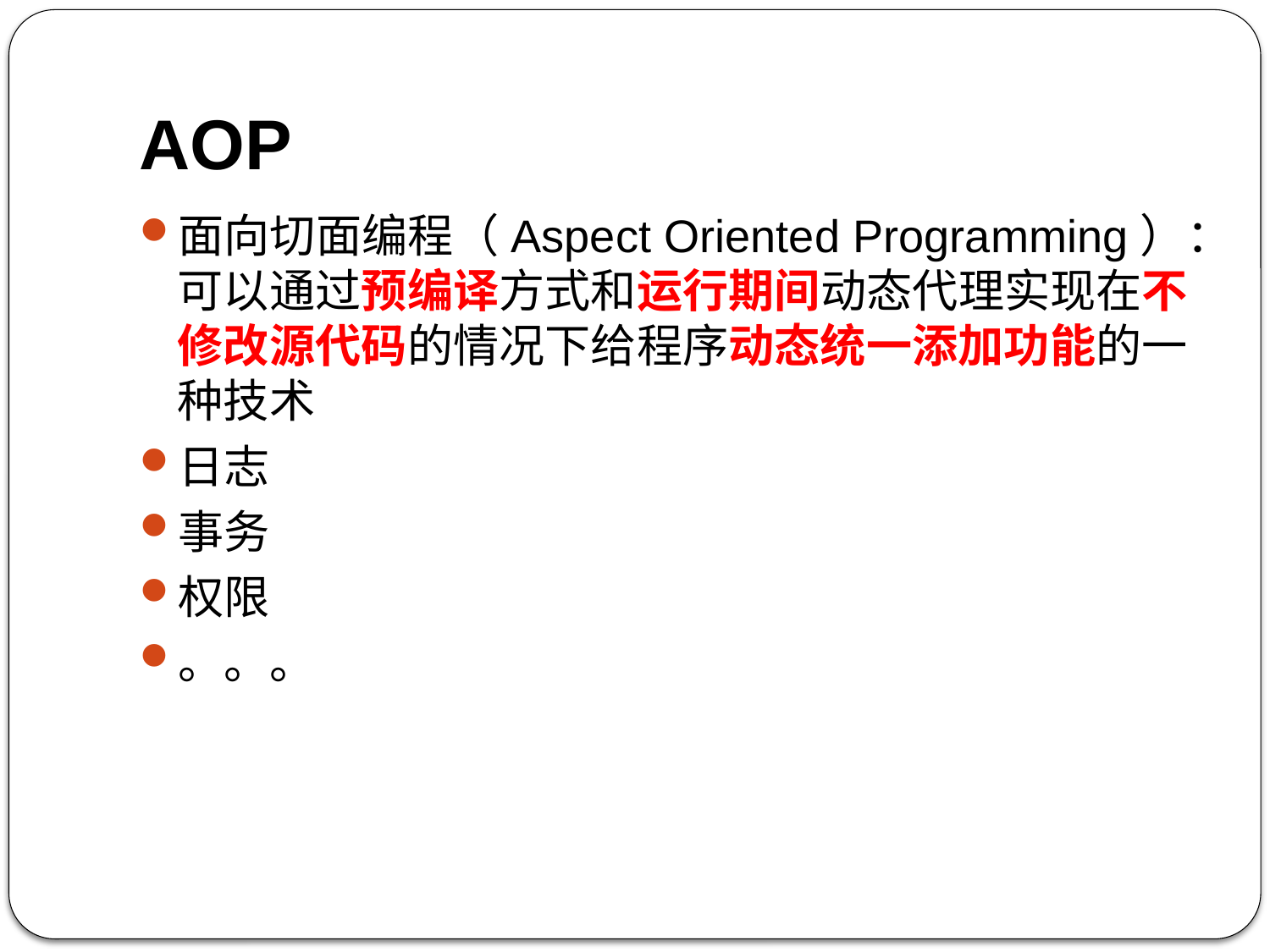

# AOP
面向切面编程（Aspect Oriented Programming）：可以通过预编译方式和运行期间动态代理实现在不修改源代码的情况下给程序动态统一添加功能的一种技术
日志
事务
权限
。。。